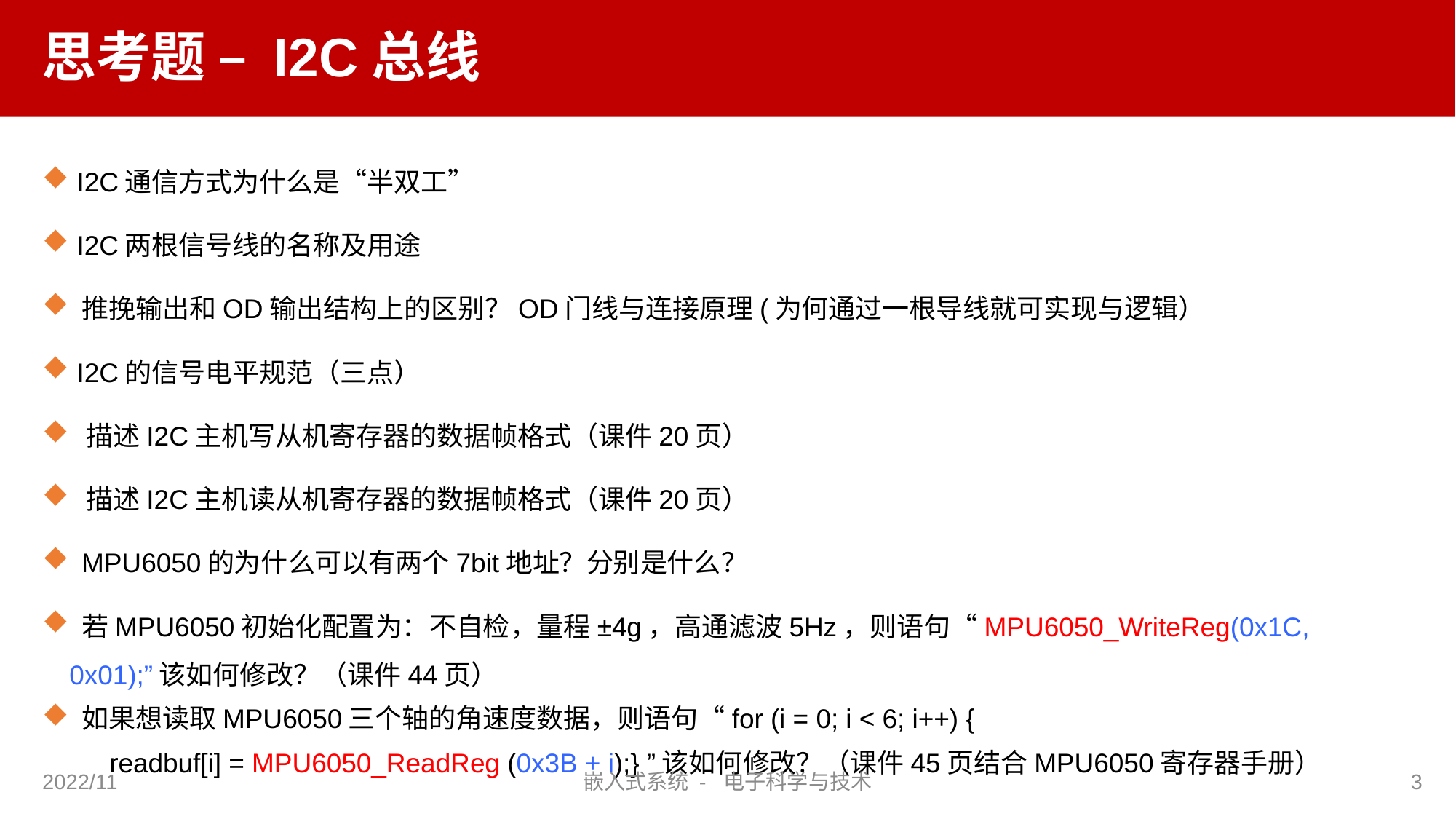

# 思考题 – I2C总线
 I2C通信方式为什么是“半双工”
 I2C两根信号线的名称及用途
 推挽输出和OD输出结构上的区别？OD门线与连接原理(为何通过一根导线就可实现与逻辑）
 I2C的信号电平规范（三点）
 描述I2C主机写从机寄存器的数据帧格式（课件20页）
 描述I2C主机读从机寄存器的数据帧格式（课件20页）
 MPU6050的为什么可以有两个7bit地址？分别是什么？
 若MPU6050初始化配置为：不自检，量程±4g，高通滤波5Hz，则语句“MPU6050_WriteReg(0x1C, 0x01);”该如何修改？（课件44页）
 如果想读取MPU6050三个轴的角速度数据，则语句“for (i = 0; i < 6; i++) {
         readbuf[i] = MPU6050_ReadReg (0x3B + i);} ”该如何修改？（课件45页结合MPU6050寄存器手册）
2022/11
嵌入式系统 -  电子科学与技术
3